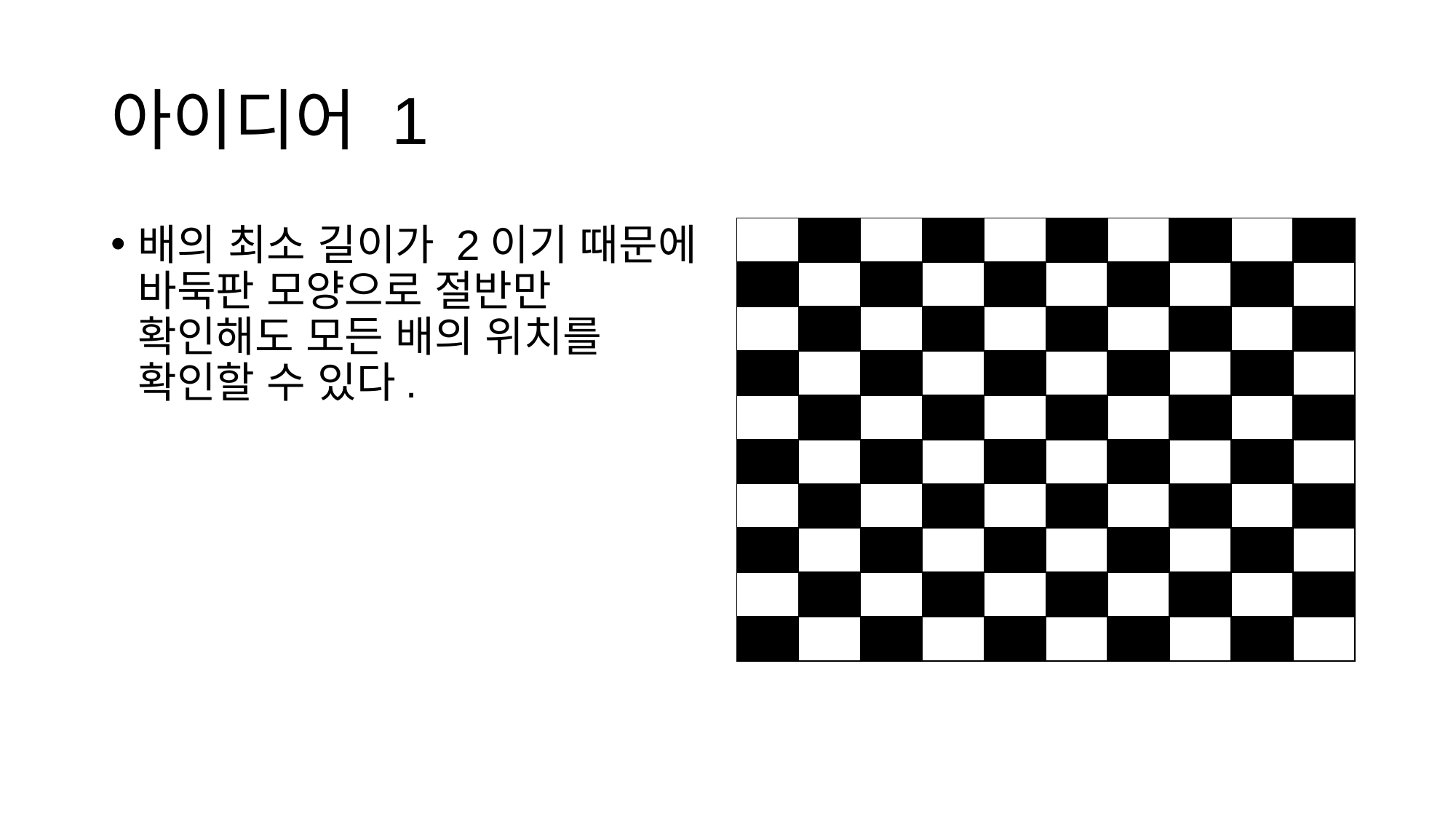

# 아이디어 1
배의 최소 길이가 2이기 때문에 바둑판 모양으로 절반만 확인해도 모든 배의 위치를 확인할 수 있다.
|  |  |  |  |  |  |  |  |  |  |
| --- | --- | --- | --- | --- | --- | --- | --- | --- | --- |
|  |  |  |  |  |  |  |  |  |  |
|  |  |  |  |  |  |  |  |  |  |
| --- | --- | --- | --- | --- | --- | --- | --- | --- | --- |
|  |  |  |  |  |  |  |  |  |  |
|  |  |  |  |  |  |  |  |  |  |
| --- | --- | --- | --- | --- | --- | --- | --- | --- | --- |
|  |  |  |  |  |  |  |  |  |  |
|  |  |  |  |  |  |  |  |  |  |
| --- | --- | --- | --- | --- | --- | --- | --- | --- | --- |
|  |  |  |  |  |  |  |  |  |  |
|  |  |  |  |  |  |  |  |  |  |
| --- | --- | --- | --- | --- | --- | --- | --- | --- | --- |
|  |  |  |  |  |  |  |  |  |  |